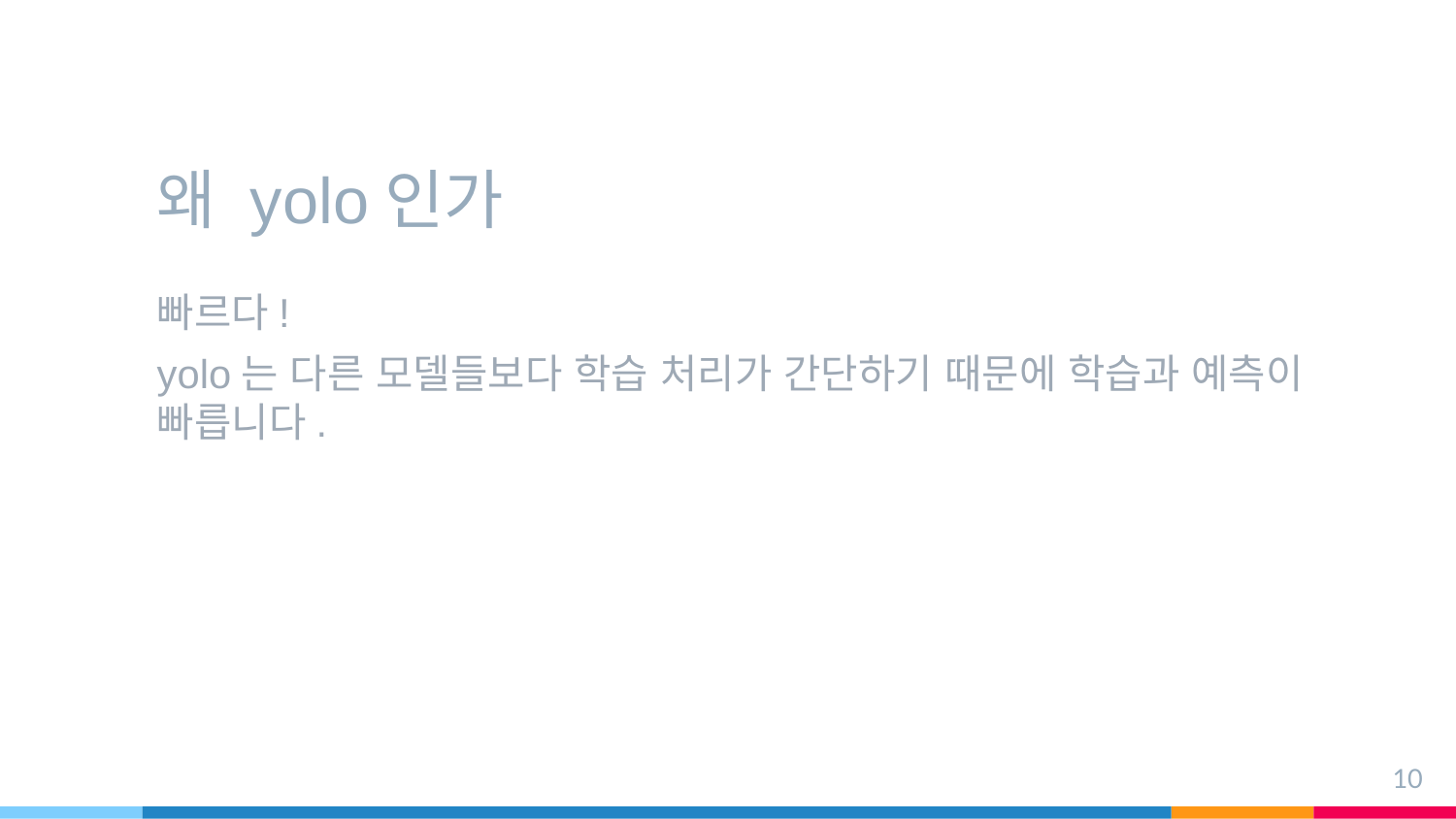

# 왜 yolo인가
빠르다!
yolo는 다른 모델들보다 학습 처리가 간단하기 때문에 학습과 예측이 빠릅니다.
10